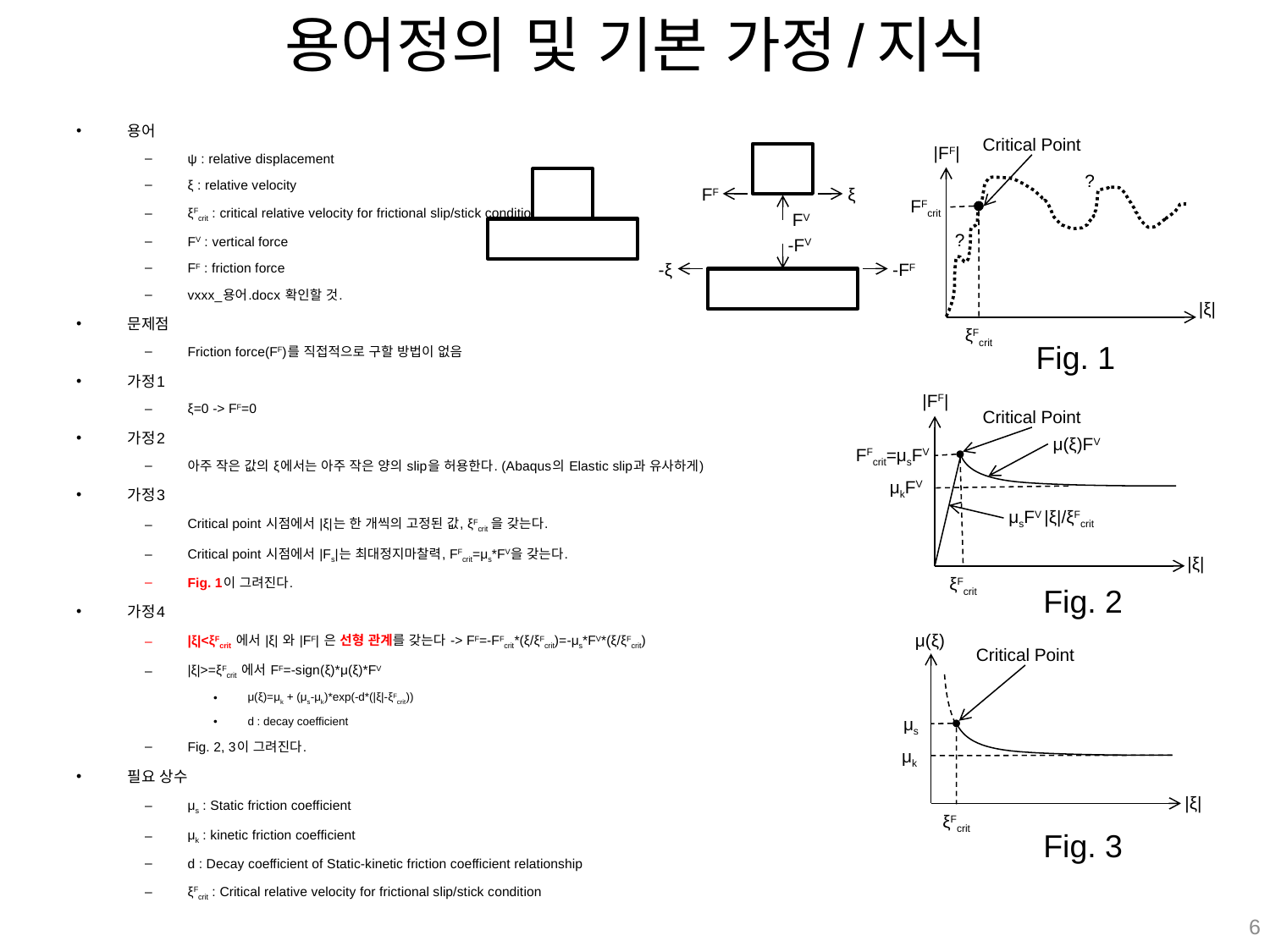

# 용어정의 및 기본 가정/지식
용어
ψ : relative displacement
ξ : relative velocity
ξFcrit : critical relative velocity for frictional slip/stick condition
FV : vertical force
FF : friction force
vxxx_용어.docx 확인할 것.
문제점
Friction force(FF)를 직접적으로 구할 방법이 없음
가정1
ξ=0 -> FF=0
가정2
아주 작은 값의 ξ에서는 아주 작은 양의 slip을 허용한다. (Abaqus의 Elastic slip과 유사하게)
가정3
Critical point 시점에서 |ξ|는 한 개씩의 고정된 값, ξFcrit 을 갖는다.
Critical point 시점에서 |Fs|는 최대정지마찰력, FFcrit=μs*FV을 갖는다.
Fig. 1이 그려진다.
가정4
|ξ|<ξFcrit 에서 |ξ| 와 |FF| 은 선형 관계를 갖는다 -> FF=-FFcrit*(ξ/ξFcrit)=-μs*FV*(ξ/ξFcrit)
|ξ|>=ξFcrit 에서 FF=-sign(ξ)*μ(ξ)*FV
μ(ξ)=μk + (μs-μk)*exp(-d*(|ξ|-ξFcrit))
d : decay coefficient
Fig. 2, 3이 그려진다.
필요 상수
μs : Static friction coefficient
μk : kinetic friction coefficient
d : Decay coefficient of Static-kinetic friction coefficient relationship
ξFcrit : Critical relative velocity for frictional slip/stick condition

Critical Point
|FF|
?

FFcrit

?
|ξ|
ξFcrit

FF
ξ
FV
-FV
-ξ
-FF

Fig. 1
|FF|
Critical Point
FFcrit=μsFV

μkFV
|ξ|
ξFcrit
μ(ξ)FV
μsFV |ξ|/ξFcrit
Fig. 2
μ(ξ)
Critical Point
μs

μk
|ξ|
ξFcrit

Fig. 3
6